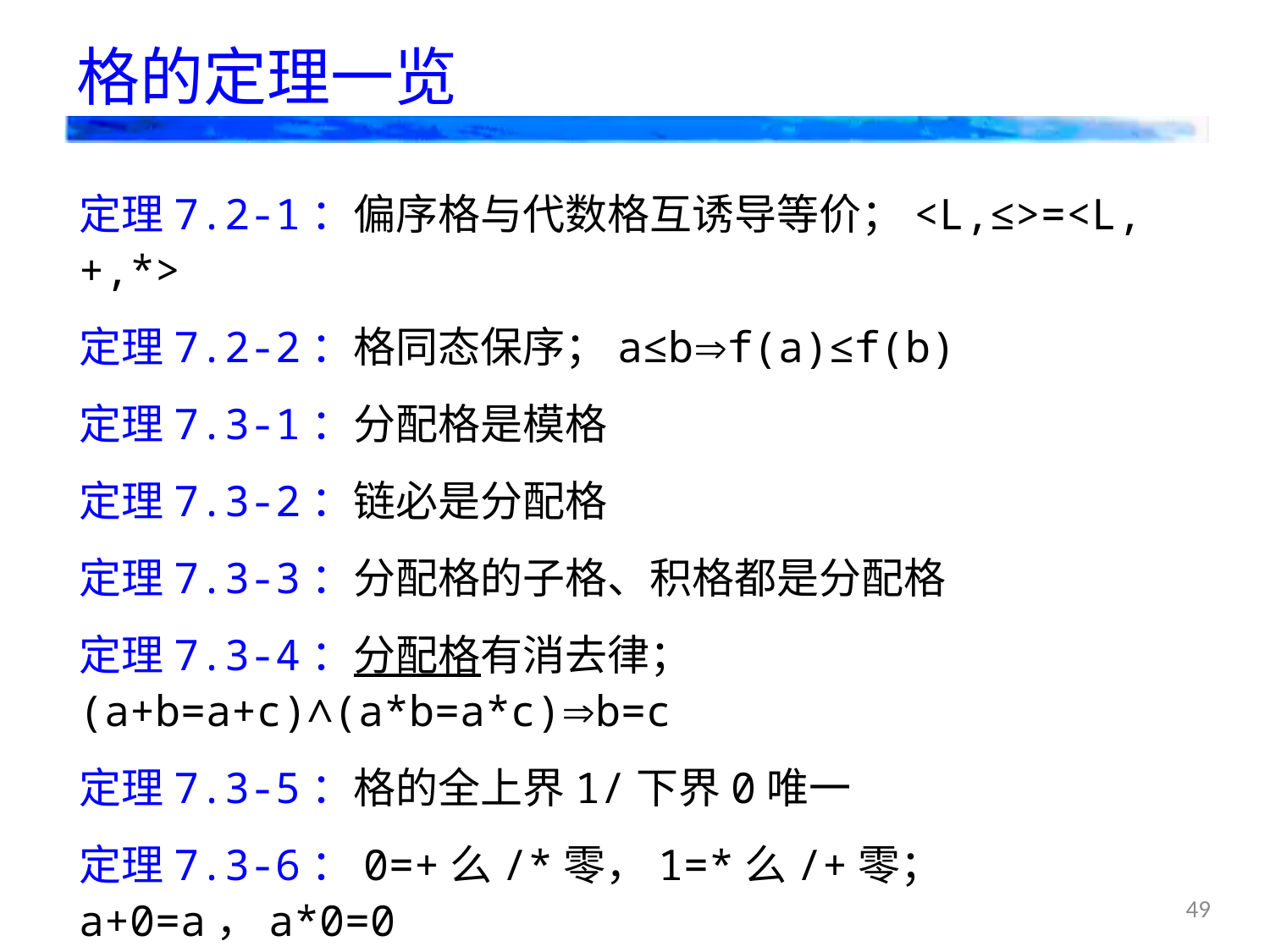

# 格的定理一览
定理7.2-1：偏序格与代数格互诱导等价；<L,≤>=<L,+,*>
定理7.2-2：格同态保序；a≤b⇒f(a)≤f(b)
定理7.3-1：分配格是模格
定理7.3-2：链必是分配格
定理7.3-3：分配格的子格、积格都是分配格
定理7.3-4：分配格有消去律；(a+b=a+c)∧(a*b=a*c)⇒b=c
定理7.3-5：格的全上界1/下界0唯一
定理7.3-6：0=+么/*零，1=*么/+零；a+0=a，a*0=0
49